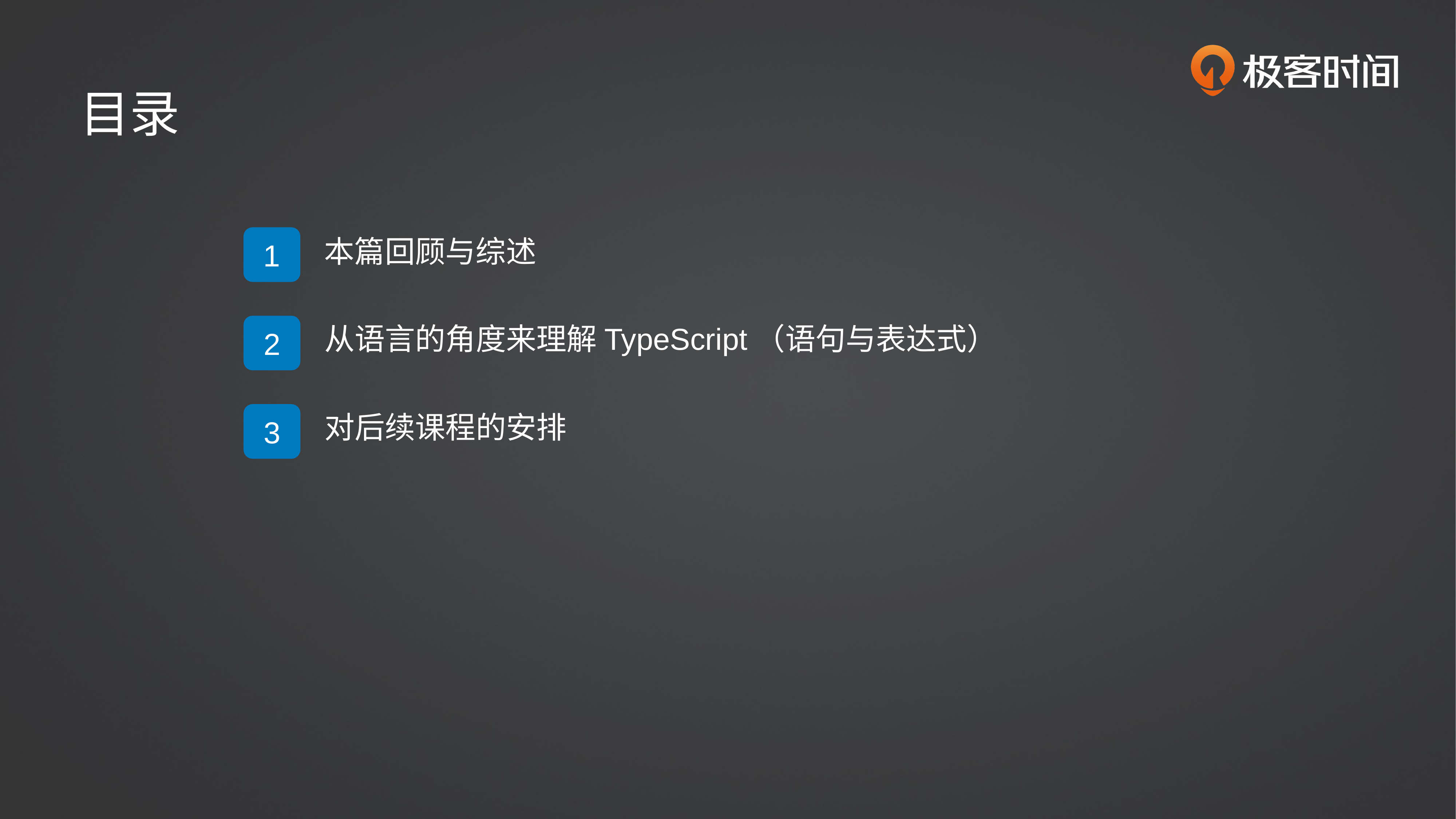

目录

1
本篇回顾与综述

2
从语言的角度来理解TypeScript（语句与表达式）

3
对后续课程的安排